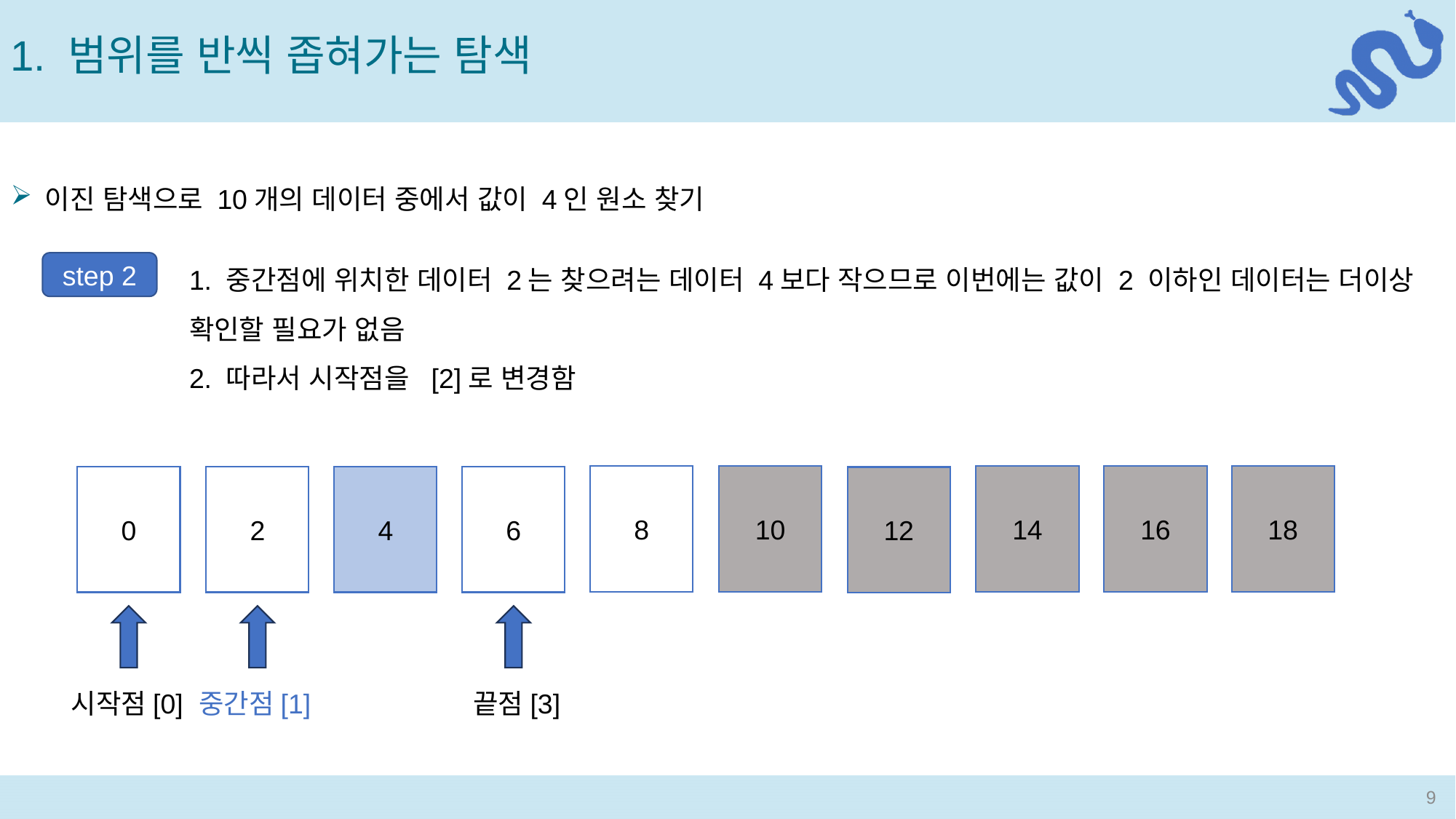

1. 범위를 반씩 좁혀가는 탐색
이진 탐색으로 10개의 데이터 중에서 값이 4인 원소 찾기
1. 중간점에 위치한 데이터 2는 찾으려는 데이터 4보다 작으므로 이번에는 값이 2 이하인 데이터는 더이상 확인할 필요가 없음
2. 따라서 시작점을  [2]로 변경함
step 2
8
10
14
16
18
0
2
4
6
12
시작점[0]
중간점[1]
끝점[3]

9